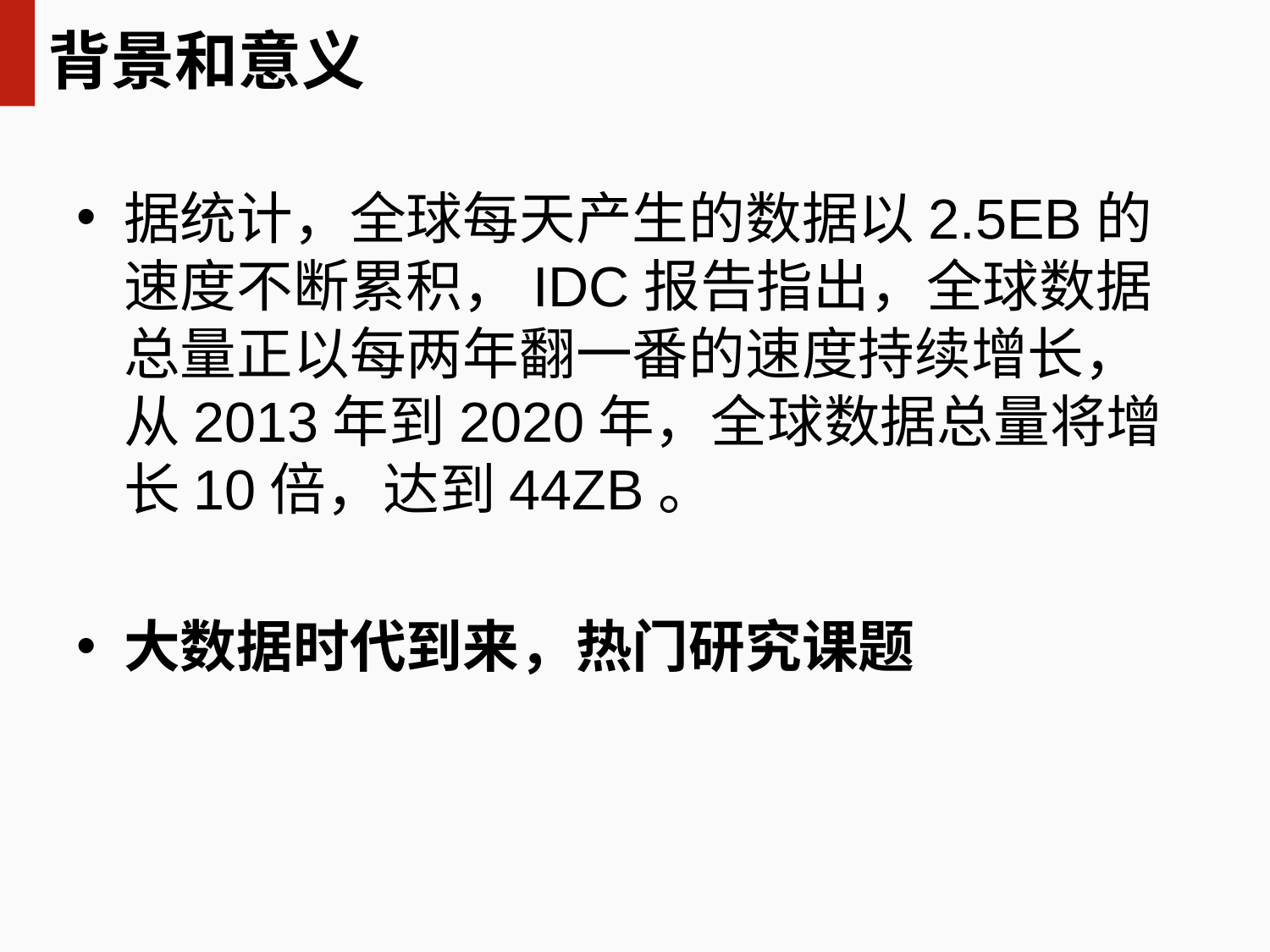

# 背景和意义
据统计，全球每天产生的数据以2.5EB的速度不断累积，IDC报告指出，全球数据总量正以每两年翻一番的速度持续增长，从2013年到2020年，全球数据总量将增长10倍，达到44ZB。

大数据时代到来，热门研究课题